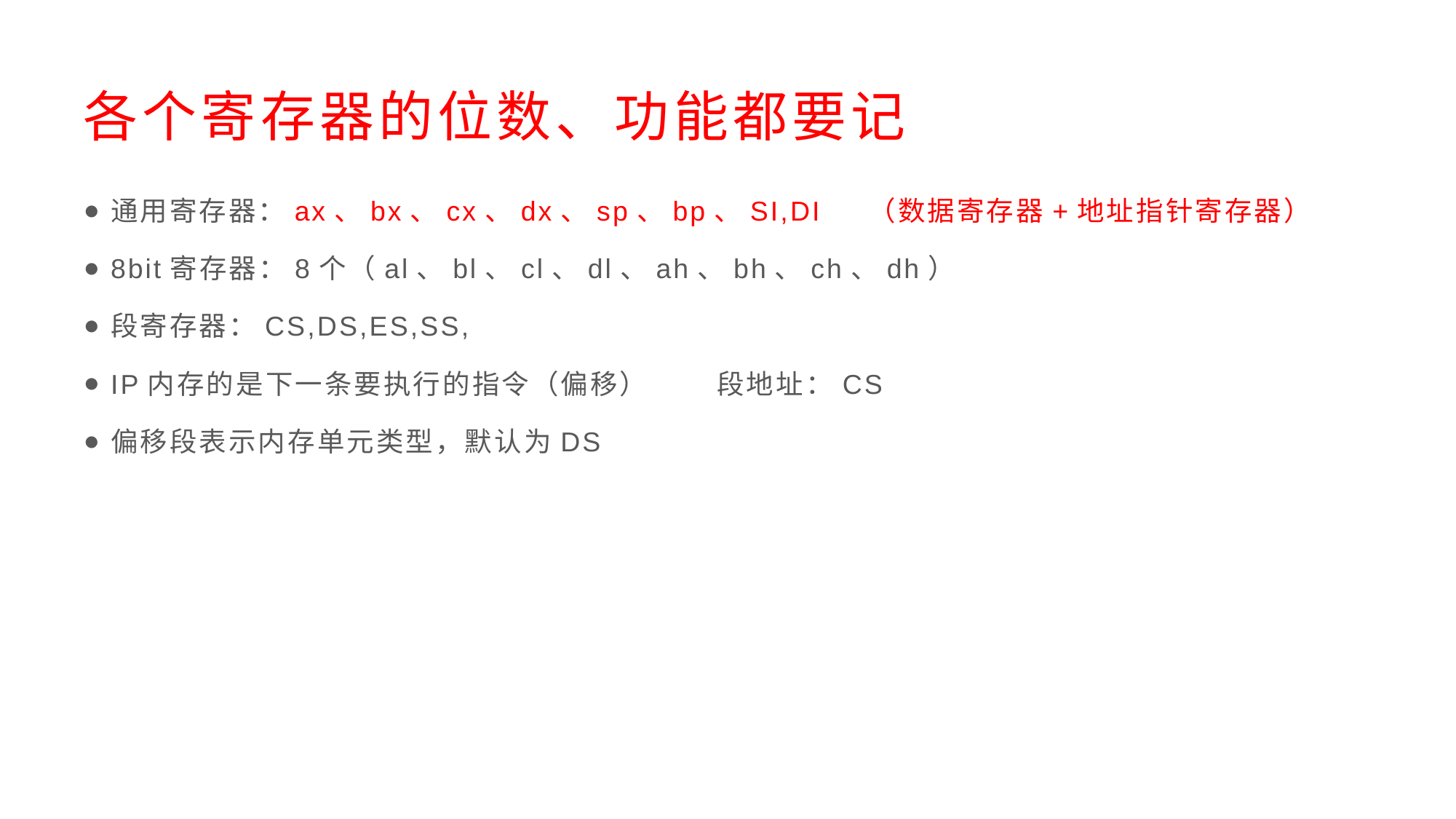

# 各个寄存器的位数、功能都要记
通用寄存器：ax、bx、cx、dx、sp、bp、SI,DI    （数据寄存器+地址指针寄存器）
8bit寄存器：8个（al、bl、cl、dl、ah、bh、ch、dh）
段寄存器：CS,DS,ES,SS,
IP内存的是下一条要执行的指令（偏移）        段地址：CS
偏移段表示内存单元类型，默认为DS